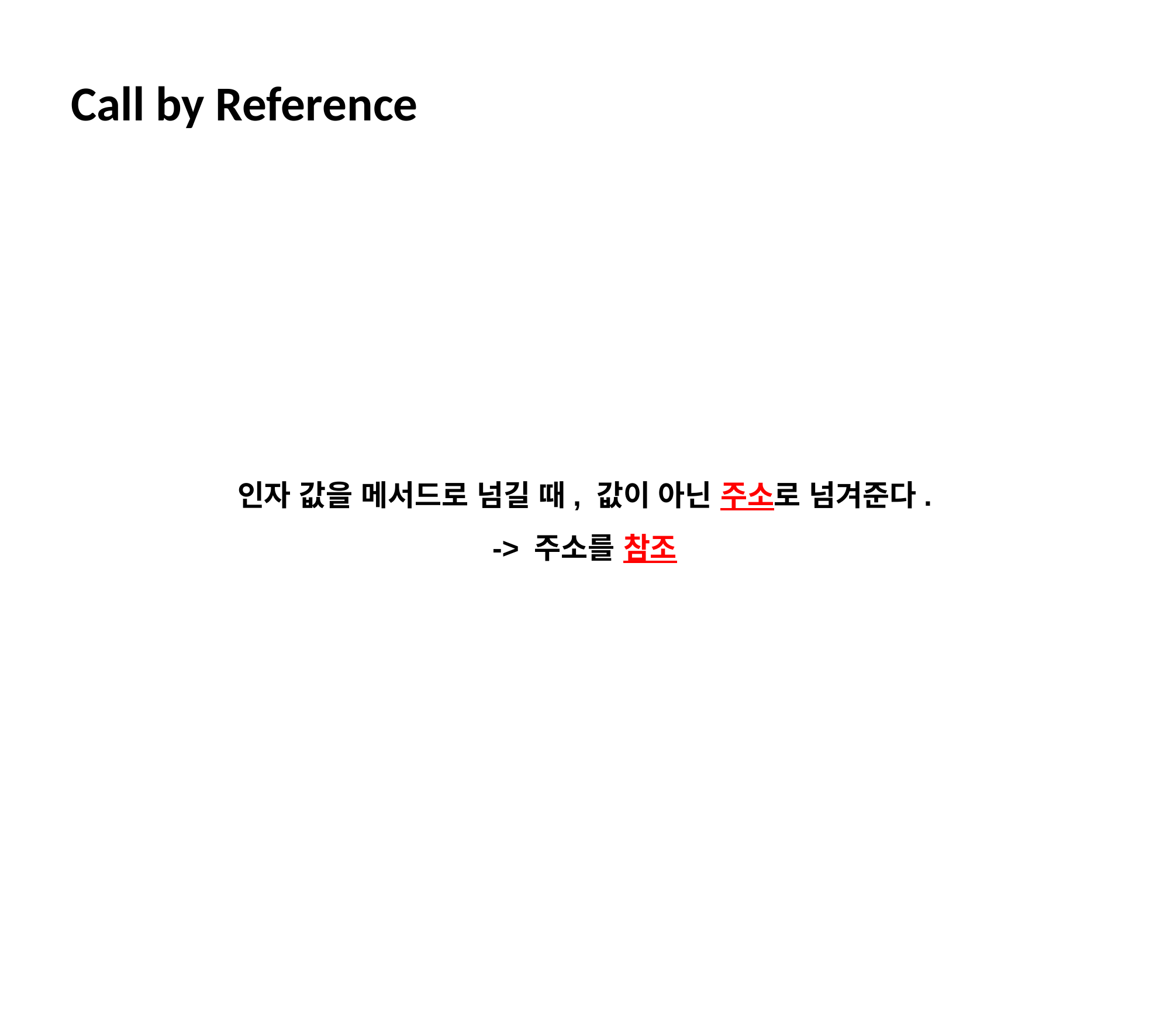

Call by Reference
인자 값을 메서드로 넘길 때, 값이 아닌 주소로 넘겨준다.
-> 주소를 참조